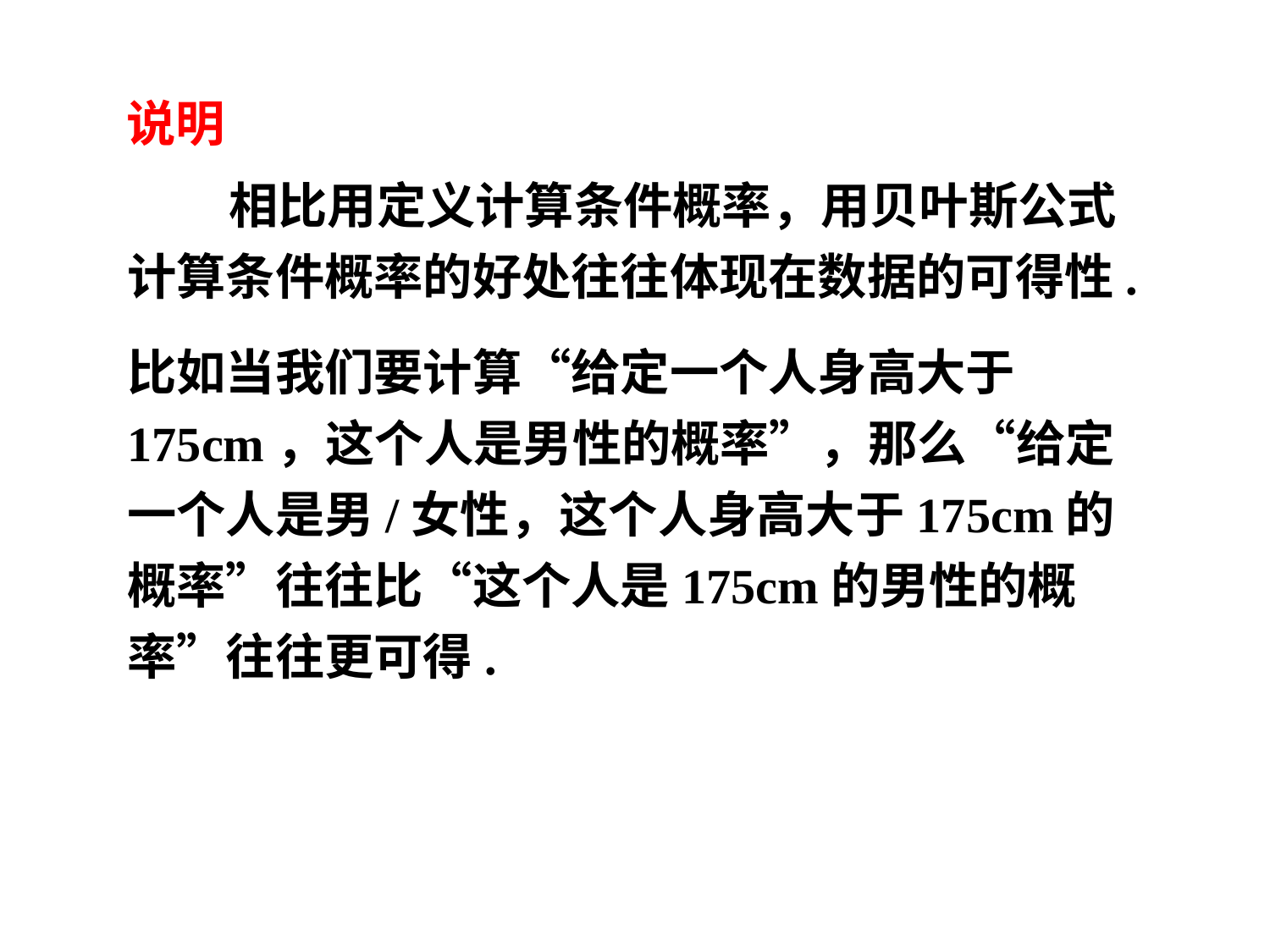

说明
        相比用定义计算条件概率，用贝叶斯公式计算条件概率的好处往往体现在数据的可得性.
比如当我们要计算“给定一个人身高大于175cm，这个人是男性的概率”，那么“给定一个人是男/女性，这个人身高大于175cm的概率”往往比“这个人是175cm的男性的概率”往往更可得.